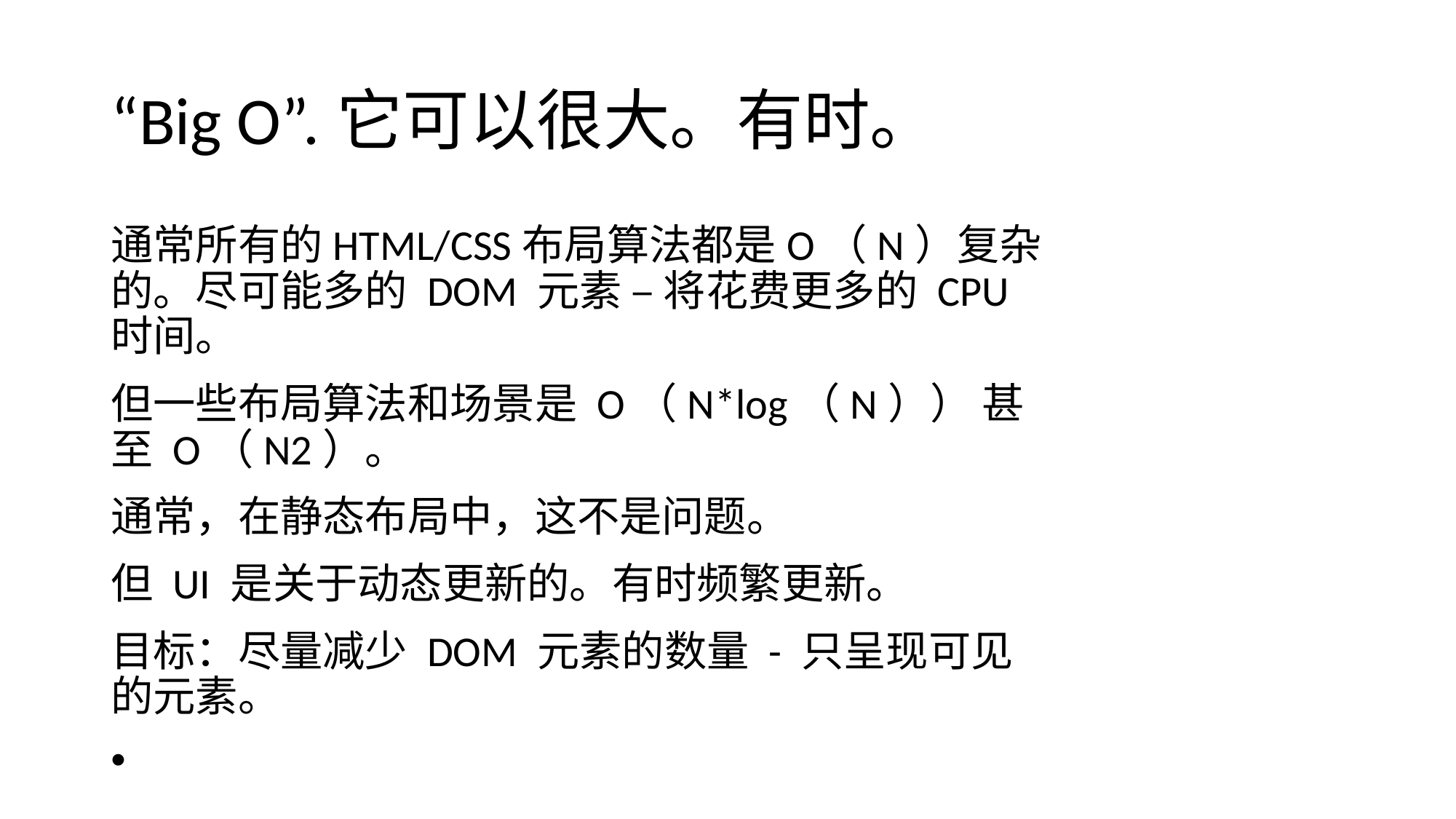

# “Big O”.它可以很大。有时。
通常所有的HTML/CSS布局算法都是O（N）复杂的。尽可能多的 DOM 元素 – 将花费更多的 CPU 时间。
但一些布局算法和场景是 O（N*log（N）） 甚至 O（N2）。
通常，在静态布局中，这不是问题。
但 UI 是关于动态更新的。有时频繁更新。
目标：尽量减少 DOM 元素的数量 - 只呈现可见的元素。